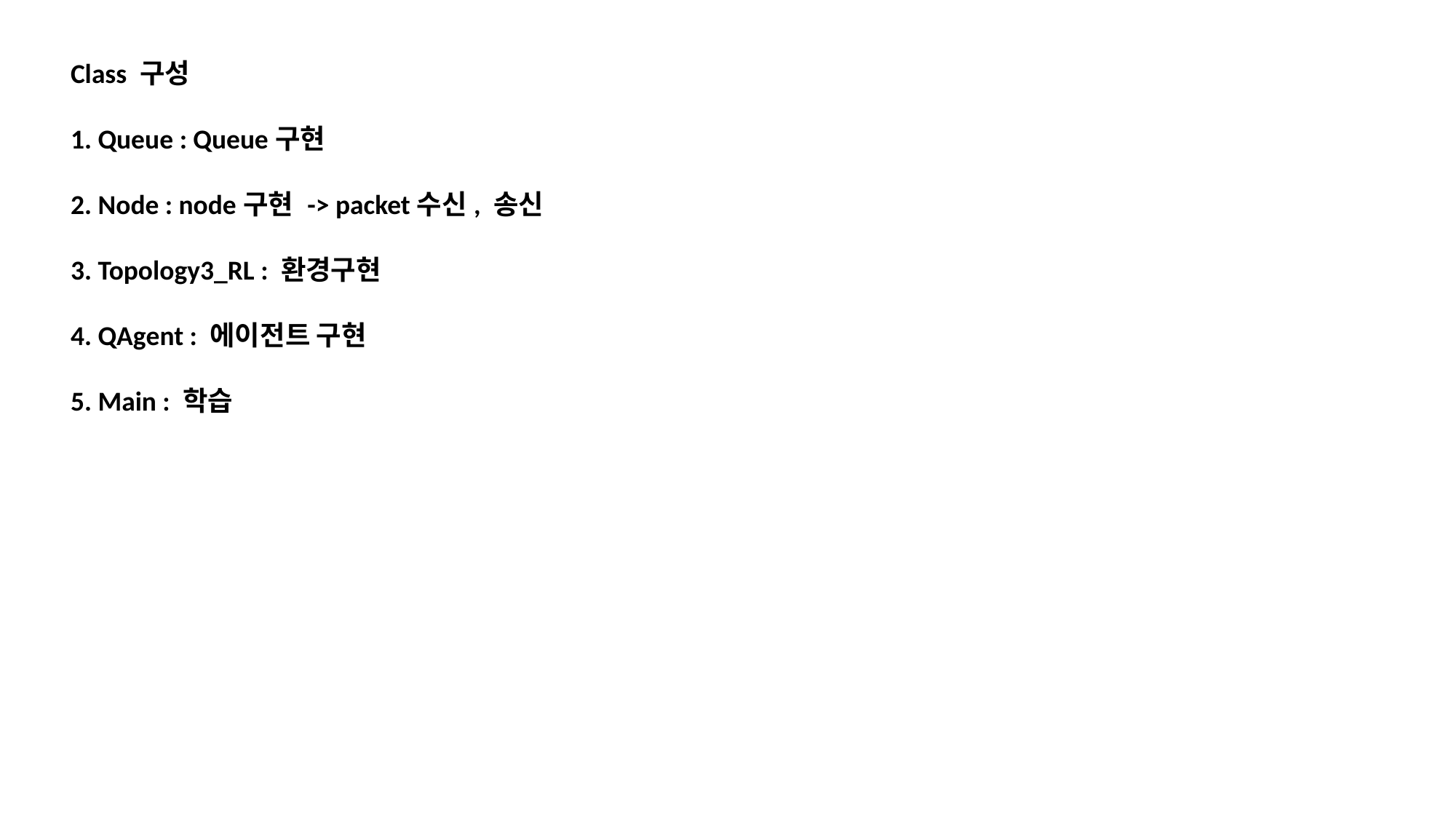

Class 구성

1. Queue : Queue구현

2. Node : node구현 -> packet수신, 송신

3. Topology3_RL : 환경구현

4. QAgent : 에이전트 구현

5. Main : 학습